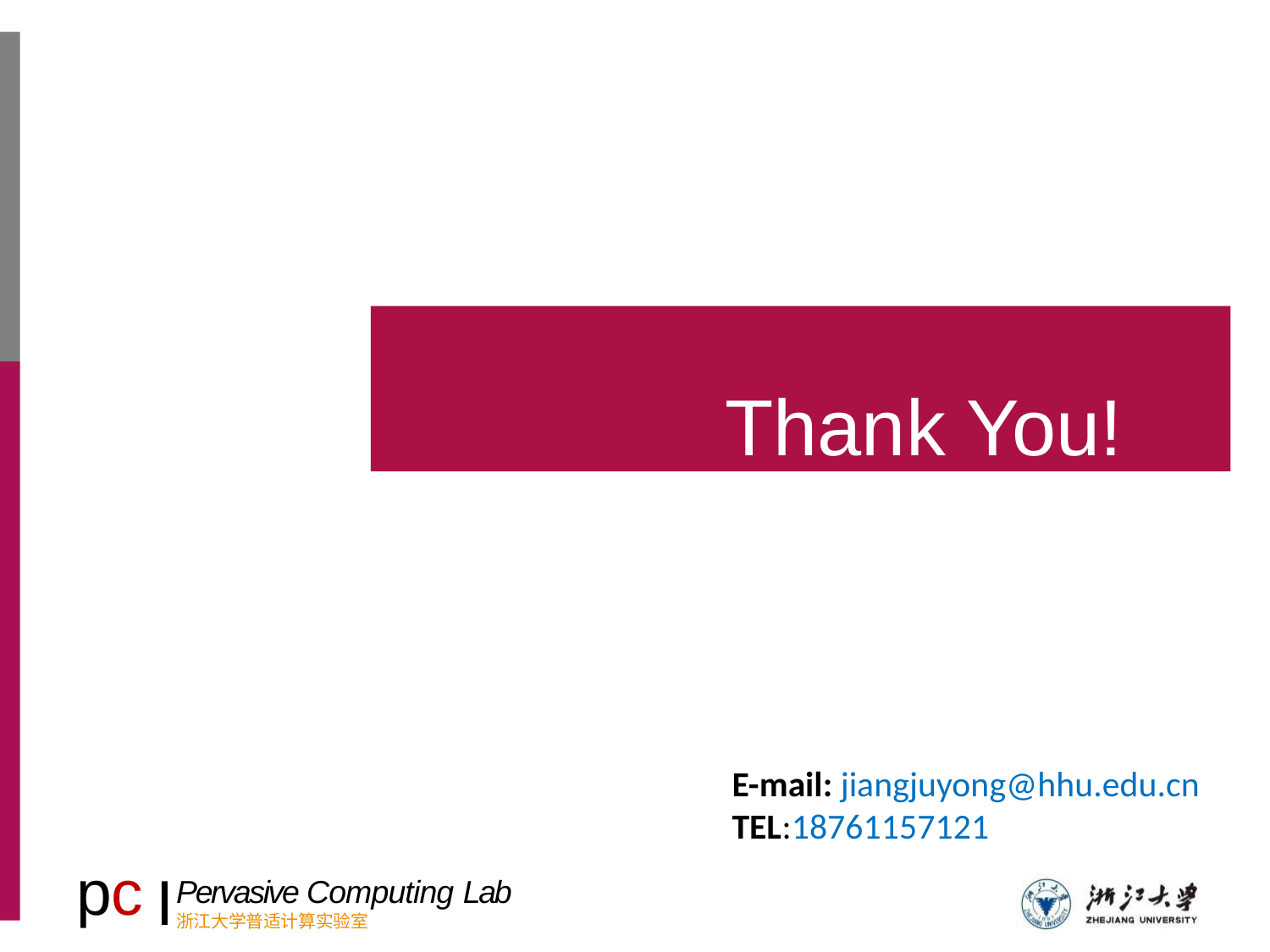

Thank You!
E-mail: jiangjuyong@hhu.edu.cn
TEL:18761157121
pc
I
Pervasive Computing Lab
浙江大学普适计算实验室